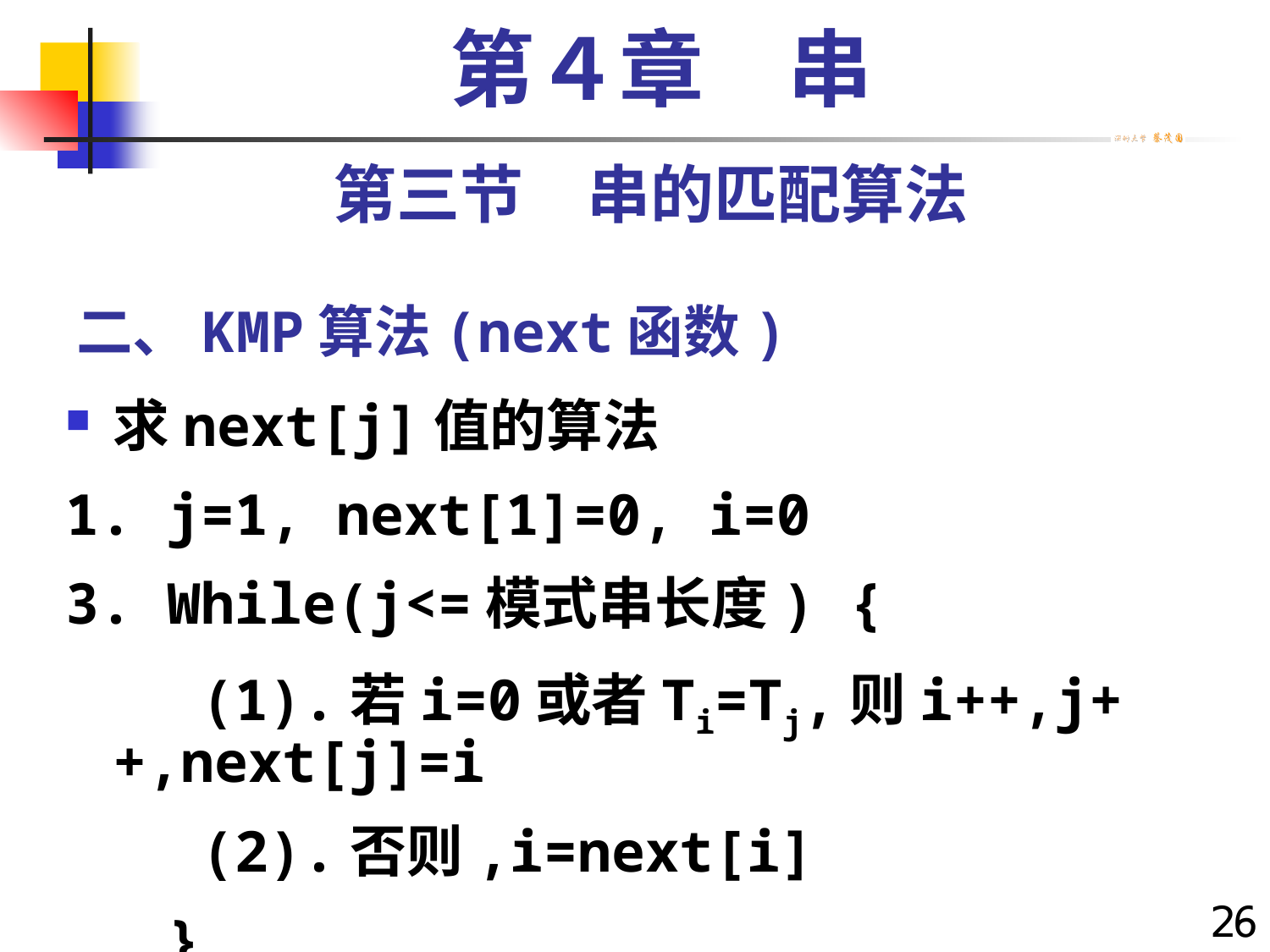

第４章　串
第三节　串的匹配算法
# 二、KMP算法(next函数)
求next[j]值的算法
1. j=1, next[1]=0, i=0
3. While(j<=模式串长度) {
    (1).若i=0或者Ti=Tj,则i++,j++,next[j]=i
    (2).否则,i=next[i]
   }
26